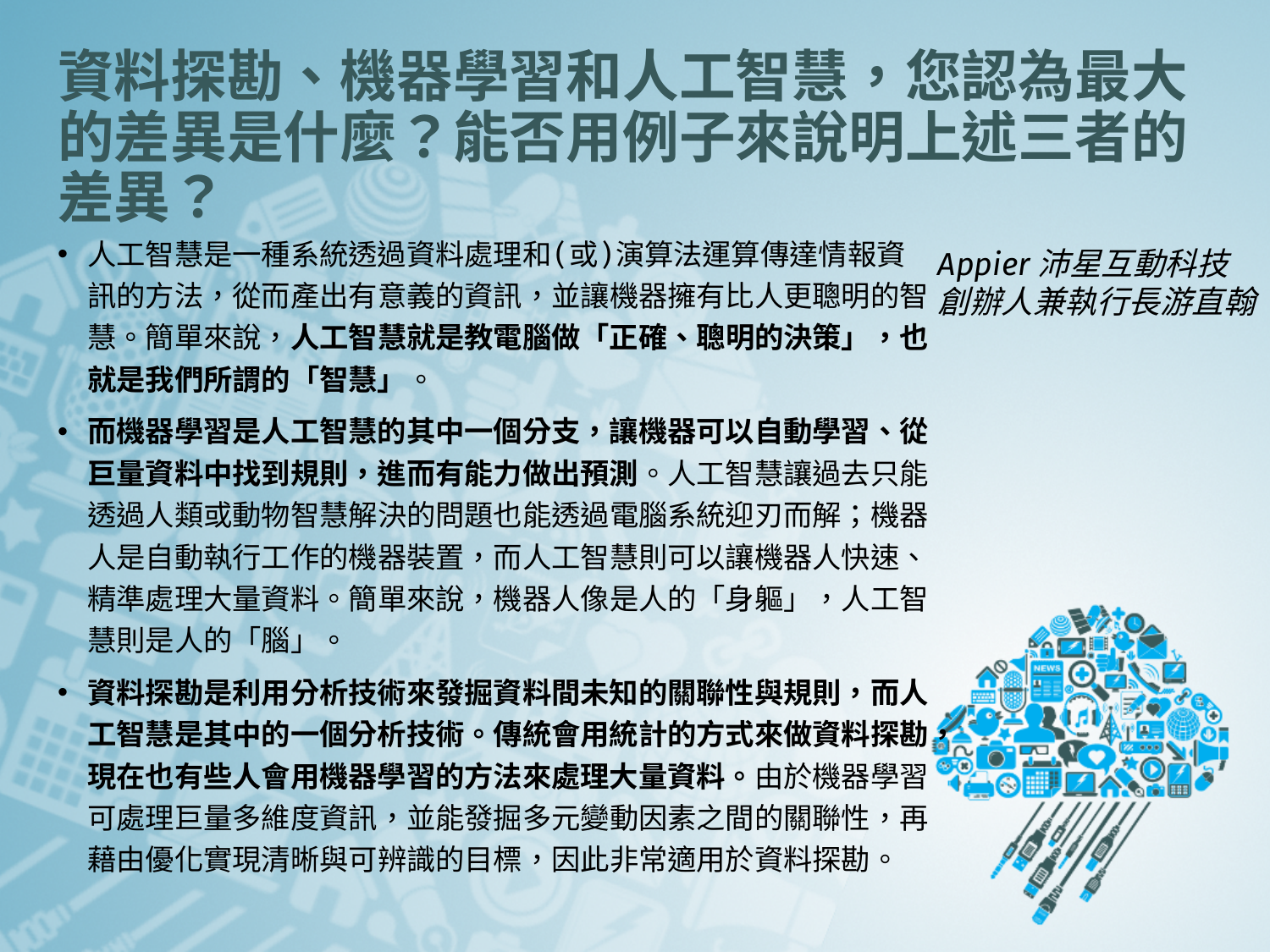

# 資料探勘、機器學習和人工智慧，您認為最大的差異是什麼？能否用例子來說明上述三者的差異？
人工智慧是一種系統透過資料處理和(或)演算法運算傳達情報資訊的方法，從而產出有意義的資訊，並讓機器擁有比人更聰明的智慧。簡單來說，人工智慧就是教電腦做「正確、聰明的決策」，也就是我們所謂的「智慧」。
而機器學習是人工智慧的其中一個分支，讓機器可以自動學習、從巨量資料中找到規則，進而有能力做出預測。人工智慧讓過去只能透過人類或動物智慧解決的問題也能透過電腦系統迎刃而解；機器人是自動執行工作的機器裝置，而人工智慧則可以讓機器人快速、精準處理大量資料。簡單來說，機器人像是人的「身軀」，人工智慧則是人的「腦」。
資料探勘是利用分析技術來發掘資料間未知的關聯性與規則，而人工智慧是其中的一個分析技術。傳統會用統計的方式來做資料探勘，現在也有些人會用機器學習的方法來處理大量資料。由於機器學習可處理巨量多維度資訊，並能發掘多元變動因素之間的關聯性，再藉由優化實現清晰與可辨識的目標，因此非常適用於資料探勘。
Appier沛星互動科技
創辦人兼執行長游直翰